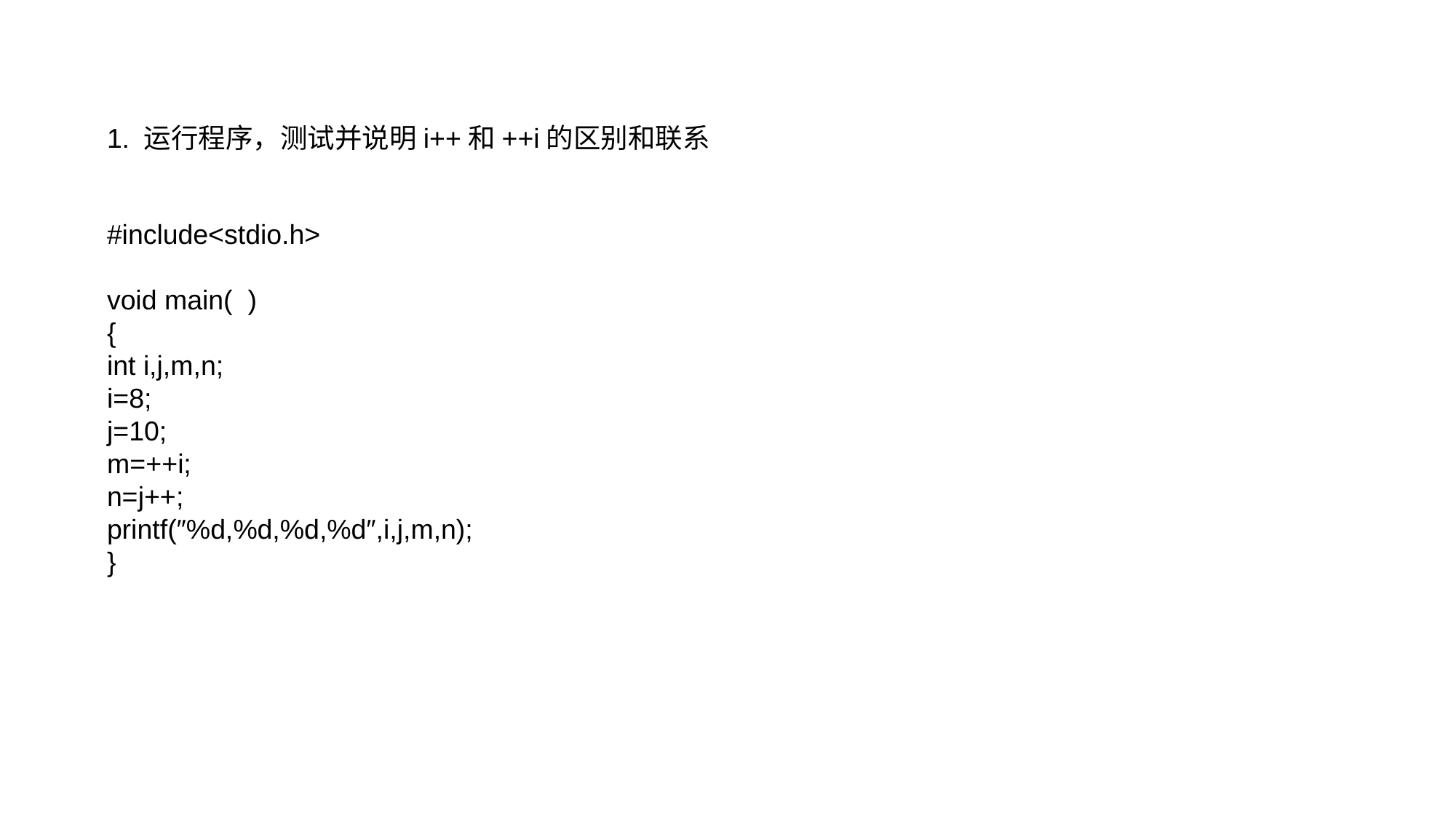

1. 运行程序，测试并说明i++和++i的区别和联系
#include<stdio.h>

void main(  )
{
int i,j,m,n;
i=8;
j=10;
m=++i;
n=j++;
printf(″%d,%d,%d,%d″,i,j,m,n);
}